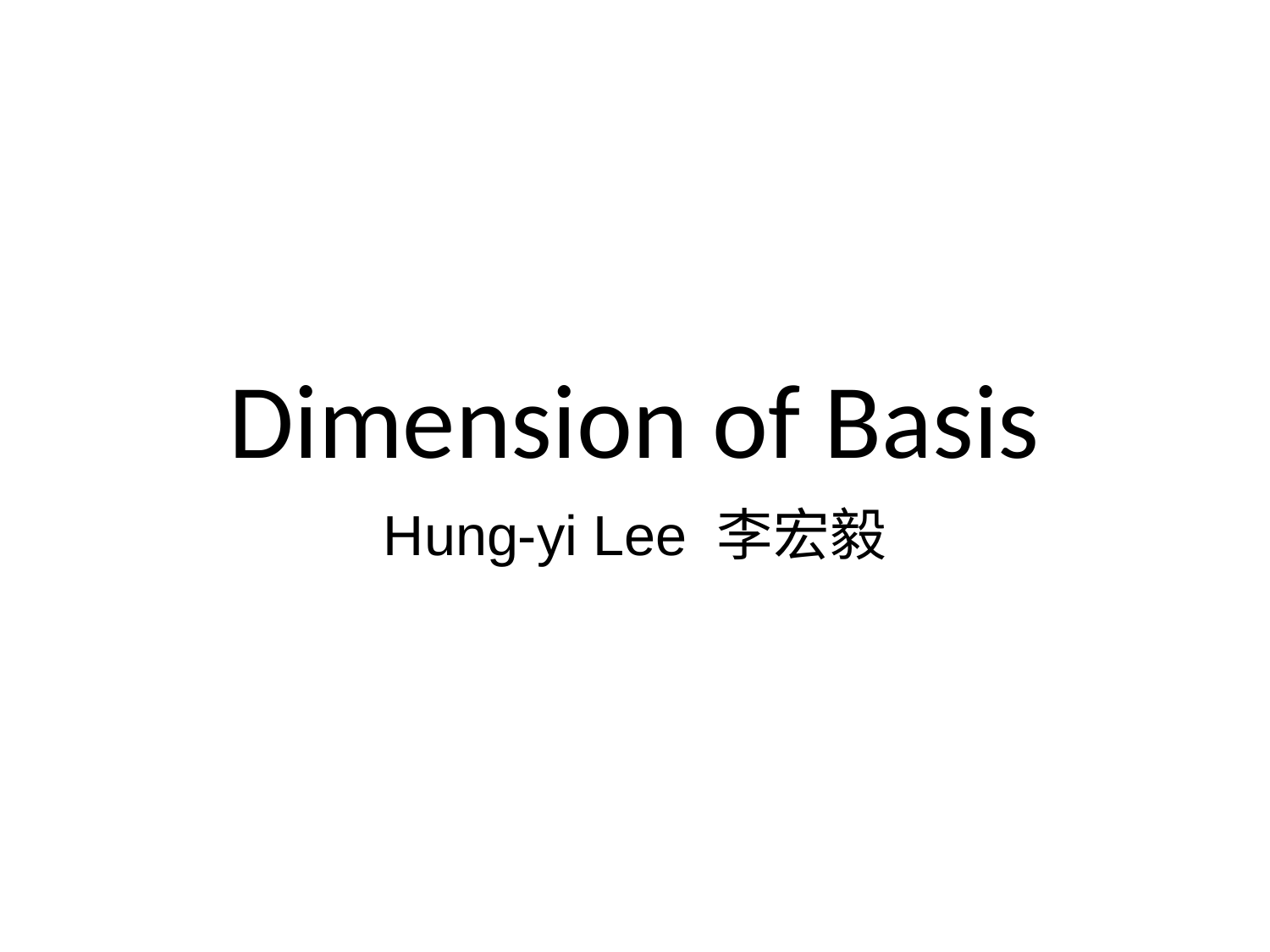

# Dimension of Basis
Hung-yi Lee 李宏毅